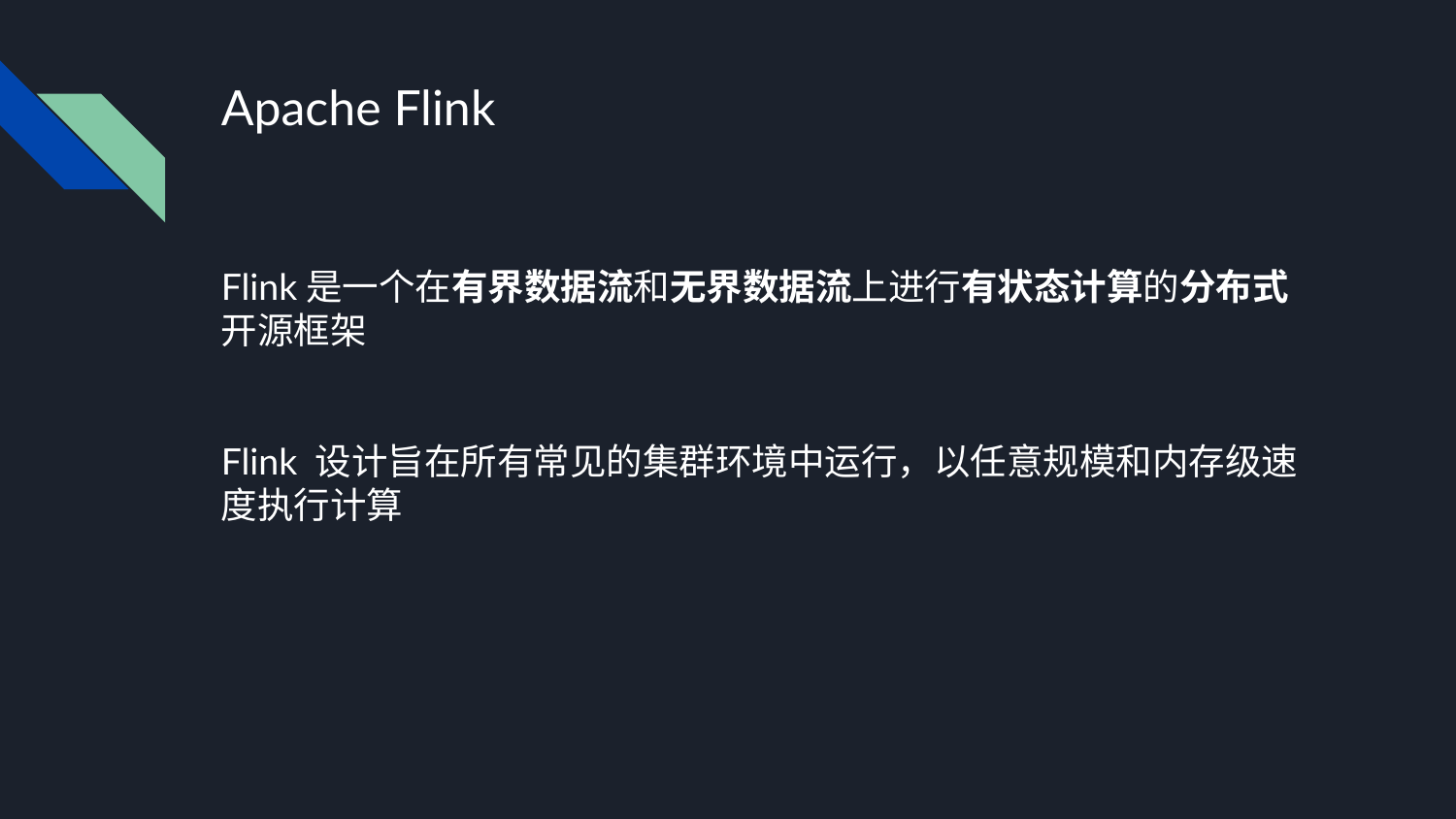

# Apache Flink
Flink是一个在有界数据流和无界数据流上进行有状态计算的分布式开源框架

Flink 设计旨在所有常见的集群环境中运行，以任意规模和内存级速度执行计算